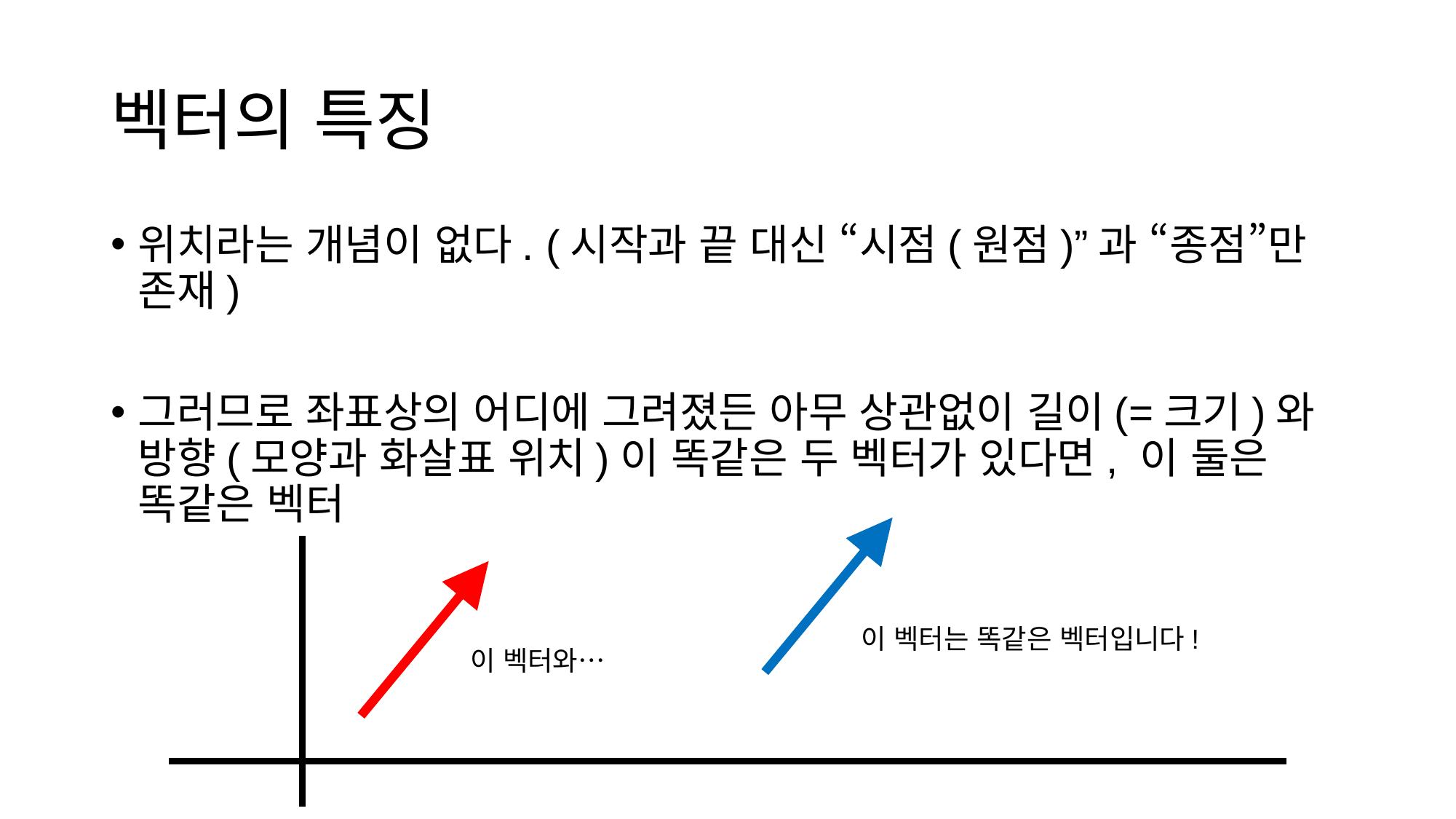

# 벡터의 특징
위치라는 개념이 없다. (시작과 끝 대신 “시점(원점)”과 “종점”만 존재)

그러므로 좌표상의 어디에 그려졌든 아무 상관없이 길이(=크기)와 방향(모양과 화살표 위치)이 똑같은 두 벡터가 있다면, 이 둘은 똑같은 벡터
이 벡터는 똑같은 벡터입니다!
이 벡터와…